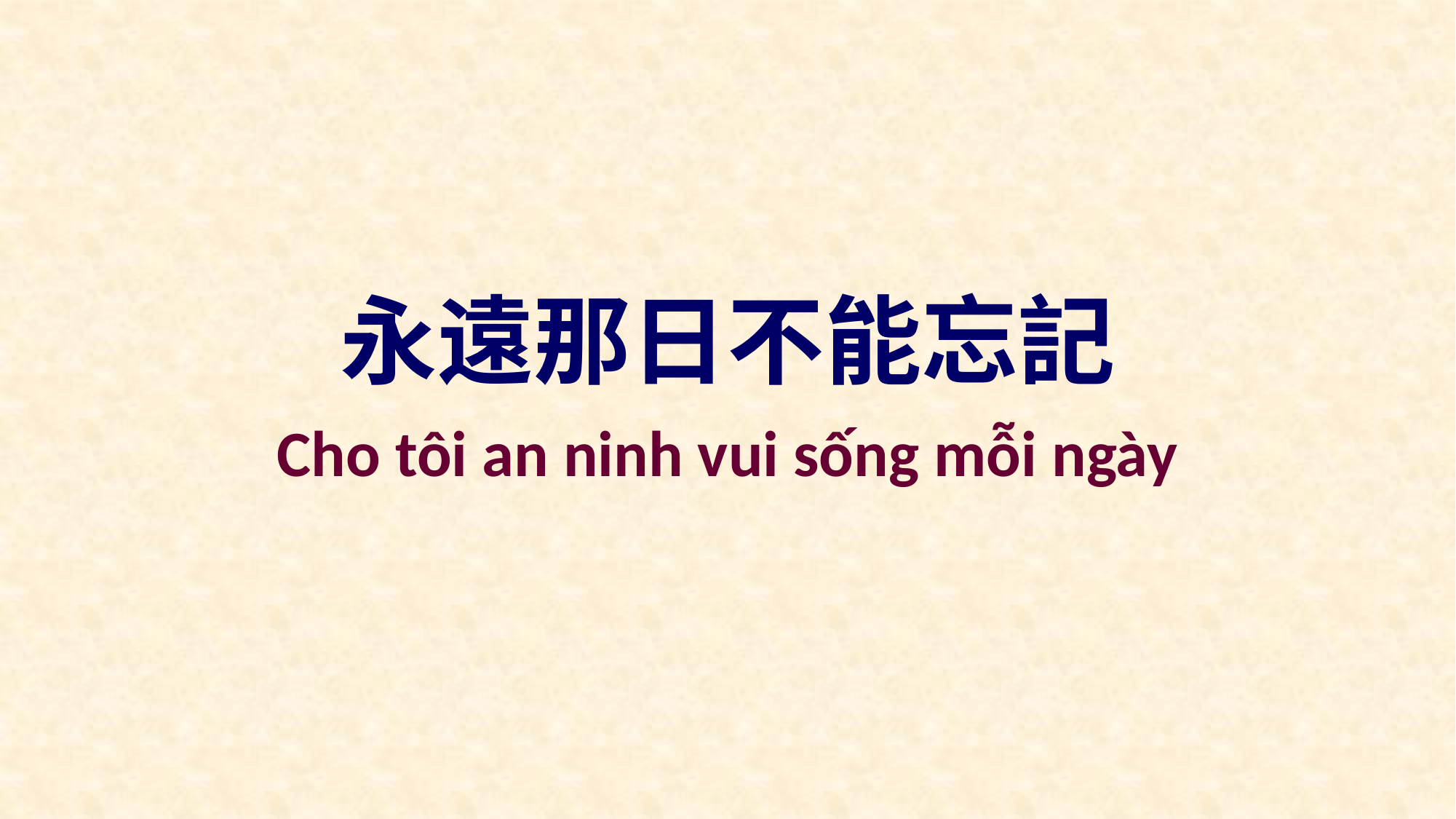

永遠那日不能忘記
Cho tôi an ninh vui sống mỗi ngày